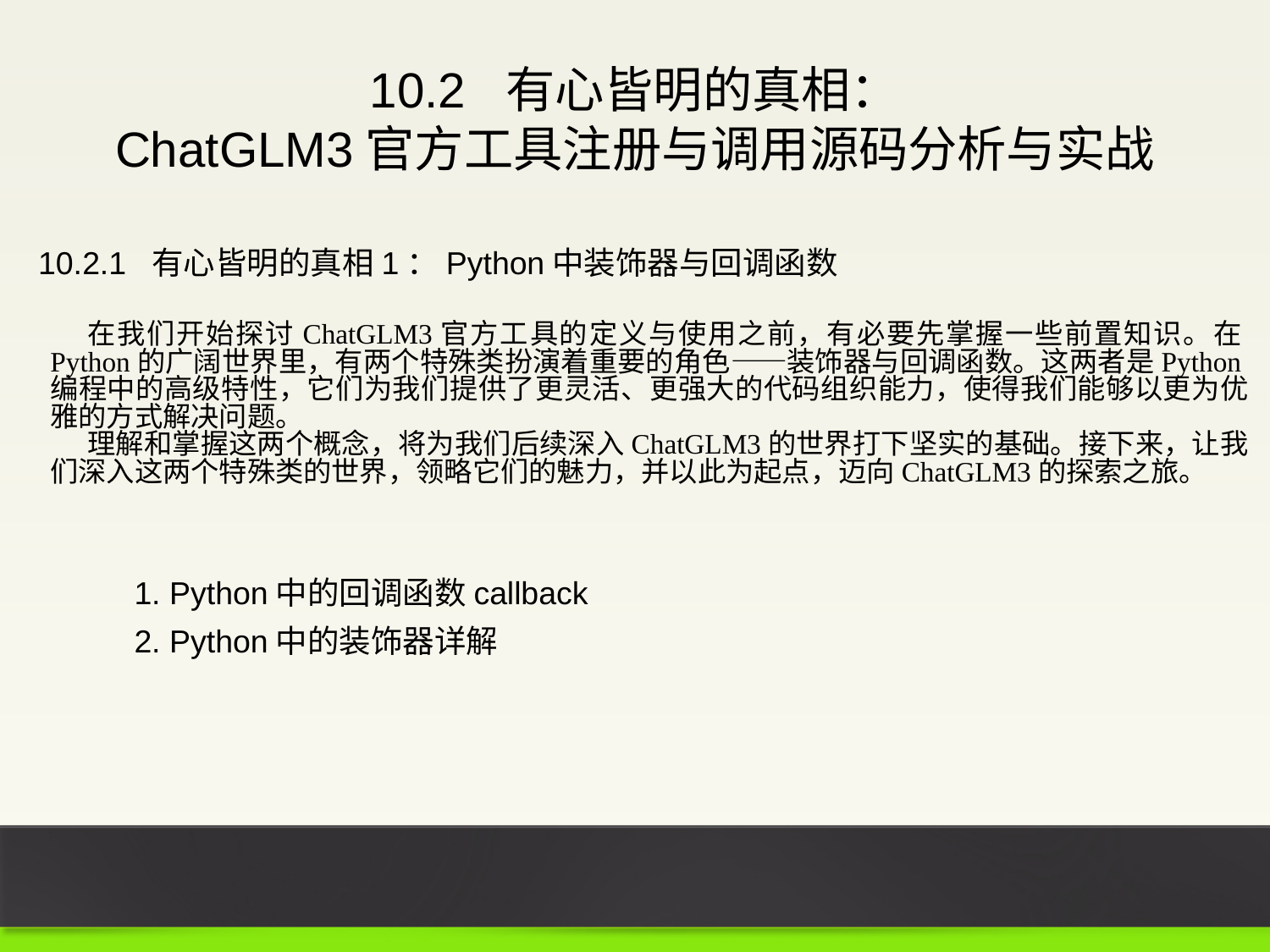

10.2  有心皆明的真相：
ChatGLM3官方工具注册与调用源码分析与实战
10.2.1  有心皆明的真相1：Python中装饰器与回调函数
在我们开始探讨ChatGLM3官方工具的定义与使用之前，有必要先掌握一些前置知识。在Python的广阔世界里，有两个特殊类扮演着重要的角色——装饰器与回调函数。这两者是Python编程中的高级特性，它们为我们提供了更灵活、更强大的代码组织能力，使得我们能够以更为优雅的方式解决问题。
理解和掌握这两个概念，将为我们后续深入ChatGLM3的世界打下坚实的基础。接下来，让我们深入这两个特殊类的世界，领略它们的魅力，并以此为起点，迈向ChatGLM3的探索之旅。

1. Python中的回调函数callback
2. Python中的装饰器详解